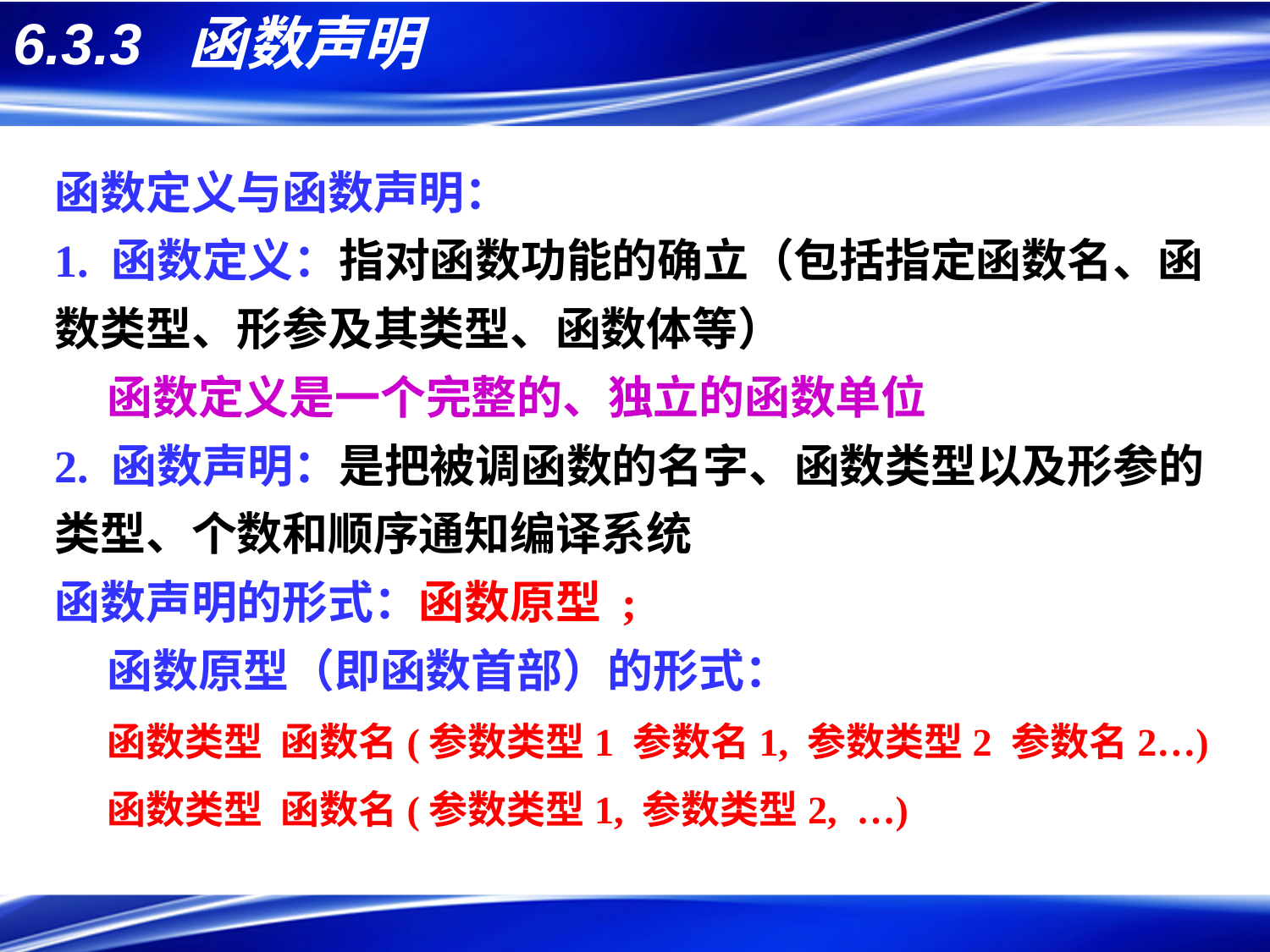

# 6.3.3  函数声明
函数定义与函数声明：
1. 函数定义：指对函数功能的确立（包括指定函数名、函数类型、形参及其类型、函数体等）
    函数定义是一个完整的、独立的函数单位
2. 函数声明：是把被调函数的名字、函数类型以及形参的类型、个数和顺序通知编译系统
函数声明的形式：函数原型 ;
    函数原型（即函数首部）的形式：
    函数类型  函数名(参数类型1 参数名1, 参数类型2 参数名2…)
    函数类型  函数名(参数类型1, 参数类型2,  …)